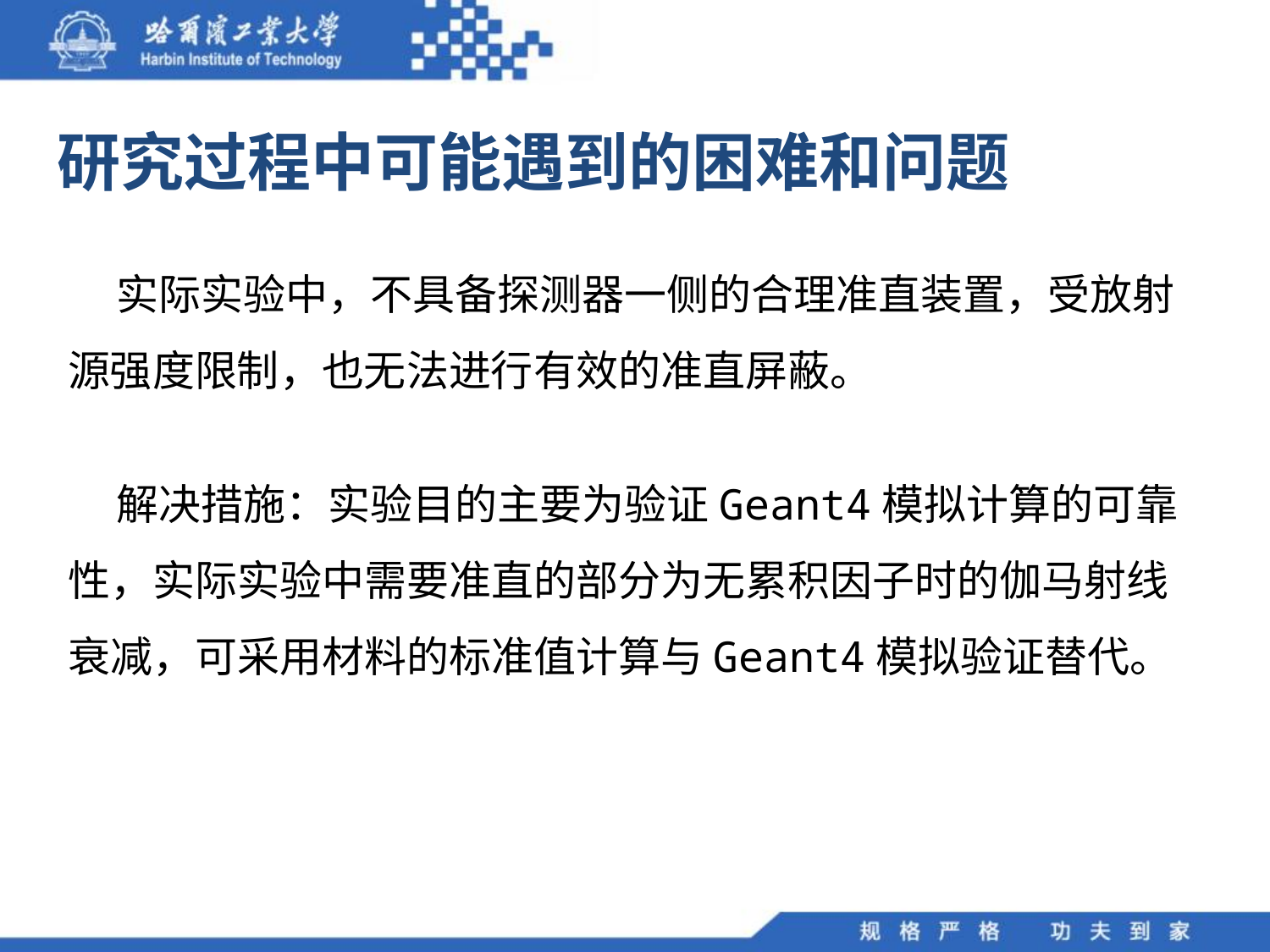

研究过程中可能遇到的困难和问题
    实际实验中，不具备探测器一侧的合理准直装置，受放射源强度限制，也无法进行有效的准直屏蔽。
    解决措施：实验目的主要为验证Geant4模拟计算的可靠性，实际实验中需要准直的部分为无累积因子时的伽马射线衰减，可采用材料的标准值计算与Geant4模拟验证替代。